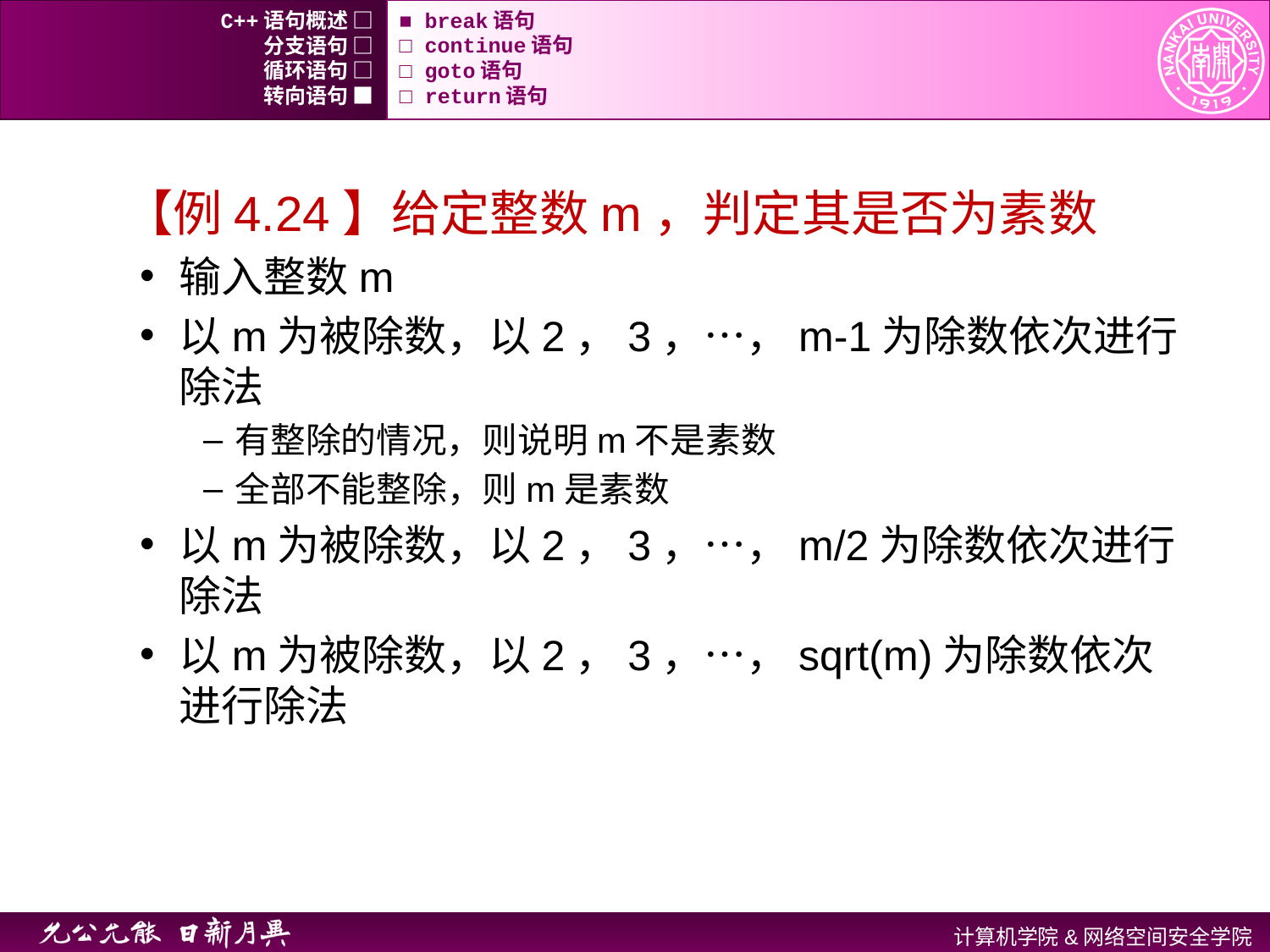

C++语句概述 □
■ break语句
分支语句 □
□ continue语句
循环语句 □
□ goto语句
转向语句 ■
□ return语句
【例4.24】给定整数m，判定其是否为素数
输入整数m
以m为被除数，以2，3，…，m-1为除数依次进行除法
有整除的情况，则说明m不是素数
全部不能整除，则m是素数
以m为被除数，以2，3，…，m/2为除数依次进行除法
以m为被除数，以2，3，…，sqrt(m)为除数依次进行除法